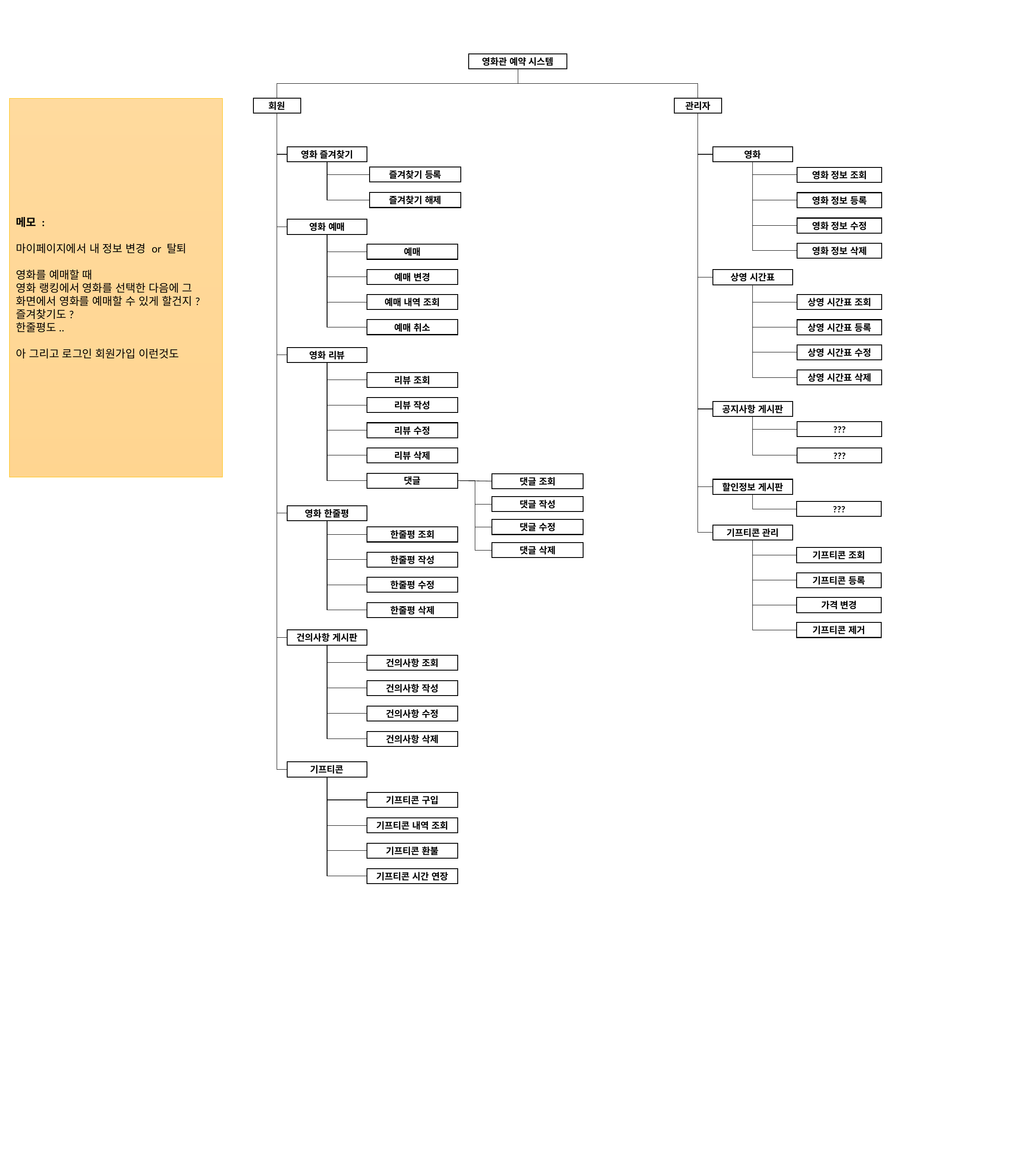

영화관 예약 시스템
회원
관리자
메모 :

마이페이지에서 내 정보 변경 or 탈퇴

영화를 예매할 때
영화 랭킹에서 영화를 선택한 다음에 그 화면에서 영화를 예매할 수 있게 할건지?
즐겨찾기도?
한줄평도..

아 그리고 로그인 회원가입 이런것도
영화 즐겨찾기
영화
즐겨찾기 등록
영화 정보 조회
즐겨찾기 해제
영화 정보 등록
영화 정보 수정
영화 예매
영화 정보 삭제
예매
예매 변경
상영 시간표
상영 시간표 조회
예매 내역 조회
예매 취소
상영 시간표 등록
상영 시간표 수정
영화 리뷰
상영 시간표 삭제
리뷰 조회
리뷰 작성
공지사항 게시판
???
리뷰 수정
???
리뷰 삭제
댓글
댓글 조회
할인정보 게시판
댓글 작성
???
영화 한줄평
댓글 수정
기프티콘 관리
한줄평 조회
댓글 삭제
기프티콘 조회
한줄평 작성
기프티콘 등록
한줄평 수정
가격 변경
한줄평 삭제
기프티콘 제거
건의사항 게시판
건의사항 조회
건의사항 작성
건의사항 수정
건의사항 삭제
기프티콘
기프티콘 구입
기프티콘 내역 조회
기프티콘 환불
기프티콘 시간 연장